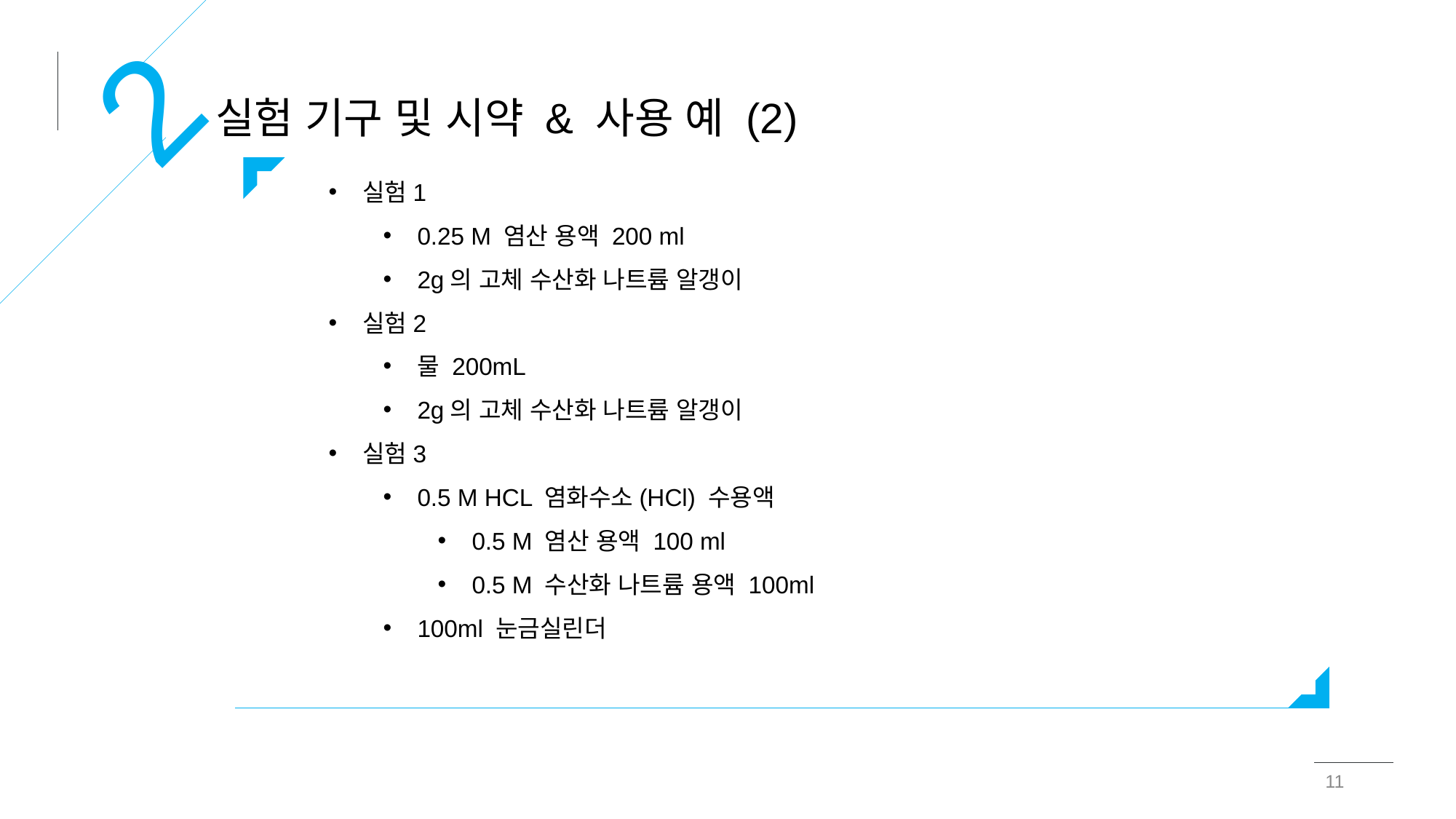

2
실험 기구 및 시약 & 사용 예 (2)

실험1
0.25 M 염산 용액 200 ml
2g의 고체 수산화 나트륨 알갱이
실험2
물 200mL
2g의 고체 수산화 나트륨 알갱이
실험3
0.5 M HCL 염화수소(HCl) 수용액
0.5 M 염산 용액 100 ml
0.5 M 수산화 나트륨 용액 100ml
100ml 눈금실린더

11